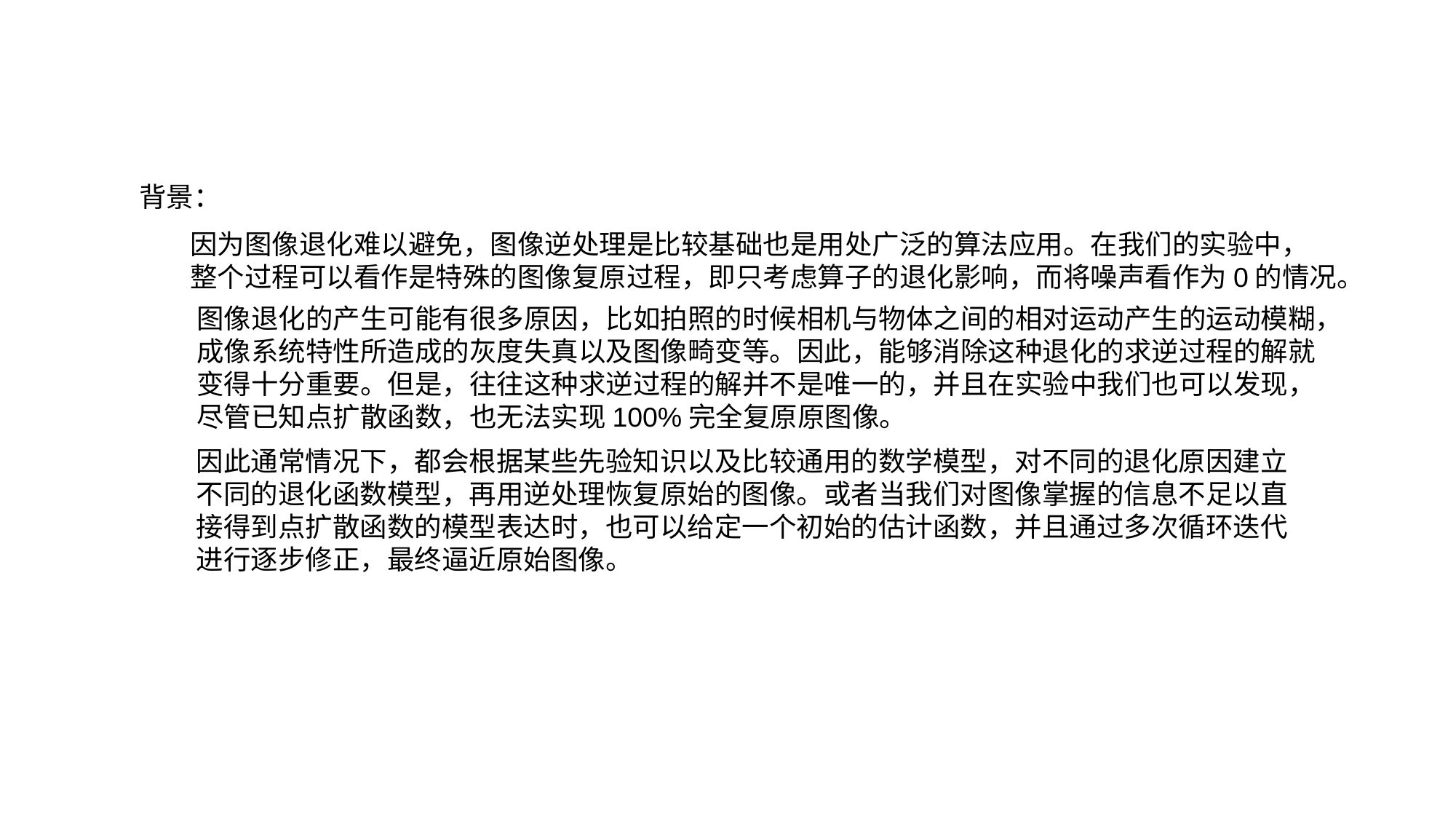

背景：
因为图像退化难以避免，图像逆处理是比较基础也是用处广泛的算法应用。在我们的实验中，
整个过程可以看作是特殊的图像复原过程，即只考虑算子的退化影响，而将噪声看作为0的情况。
图像退化的产生可能有很多原因，比如拍照的时候相机与物体之间的相对运动产生的运动模糊，
成像系统特性所造成的灰度失真以及图像畸变等。因此，能够消除这种退化的求逆过程的解就
变得十分重要。但是，往往这种求逆过程的解并不是唯一的，并且在实验中我们也可以发现，
尽管已知点扩散函数，也无法实现100%完全复原原图像。
因此通常情况下，都会根据某些先验知识以及比较通用的数学模型，对不同的退化原因建立
不同的退化函数模型，再用逆处理恢复原始的图像。或者当我们对图像掌握的信息不足以直
接得到点扩散函数的模型表达时，也可以给定一个初始的估计函数，并且通过多次循环迭代
进行逐步修正，最终逼近原始图像。